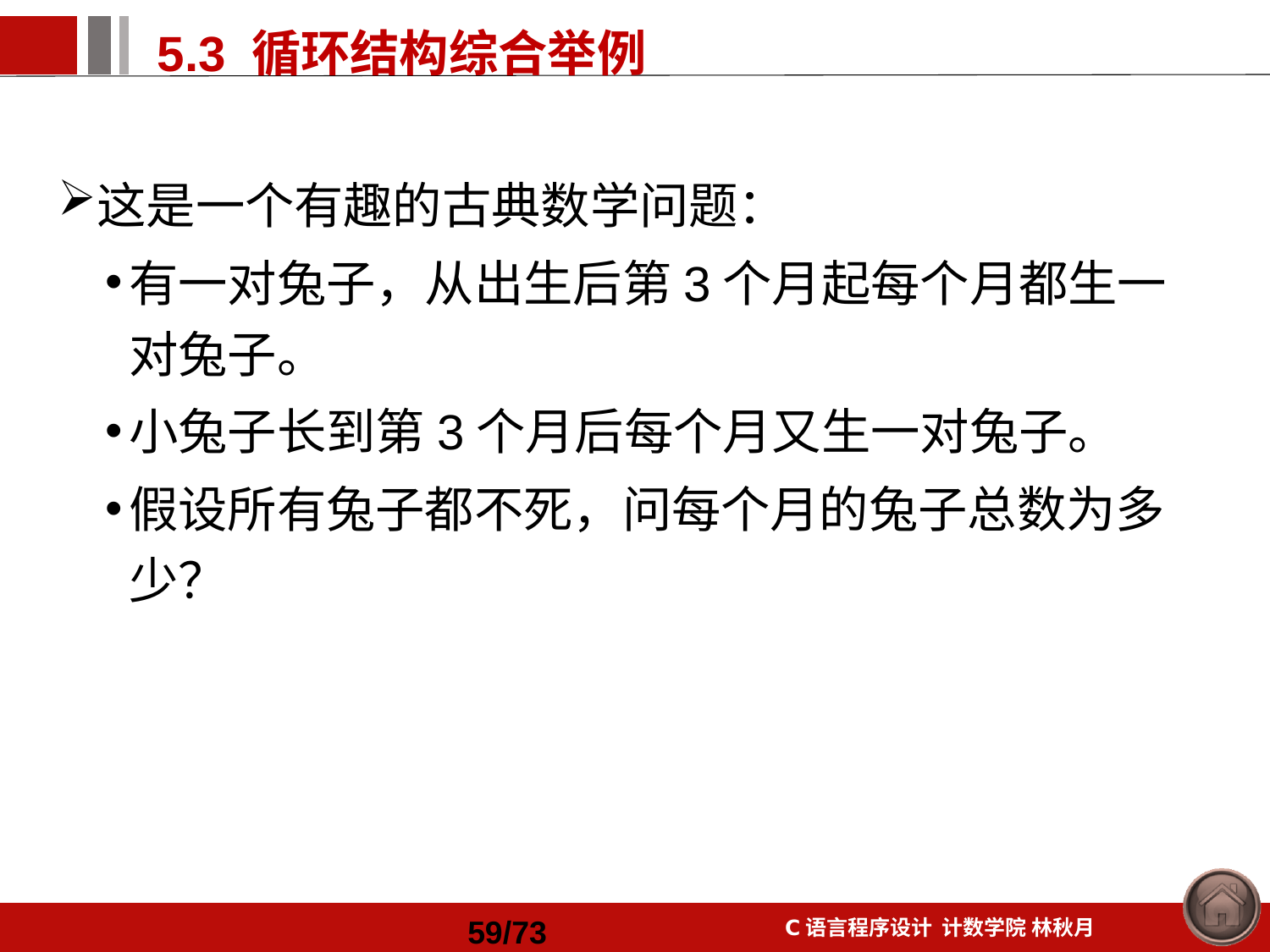

这是一个有趣的古典数学问题：
有一对兔子，从出生后第3个月起每个月都生一对兔子。
小兔子长到第3个月后每个月又生一对兔子。
假设所有兔子都不死，问每个月的兔子总数为多少？